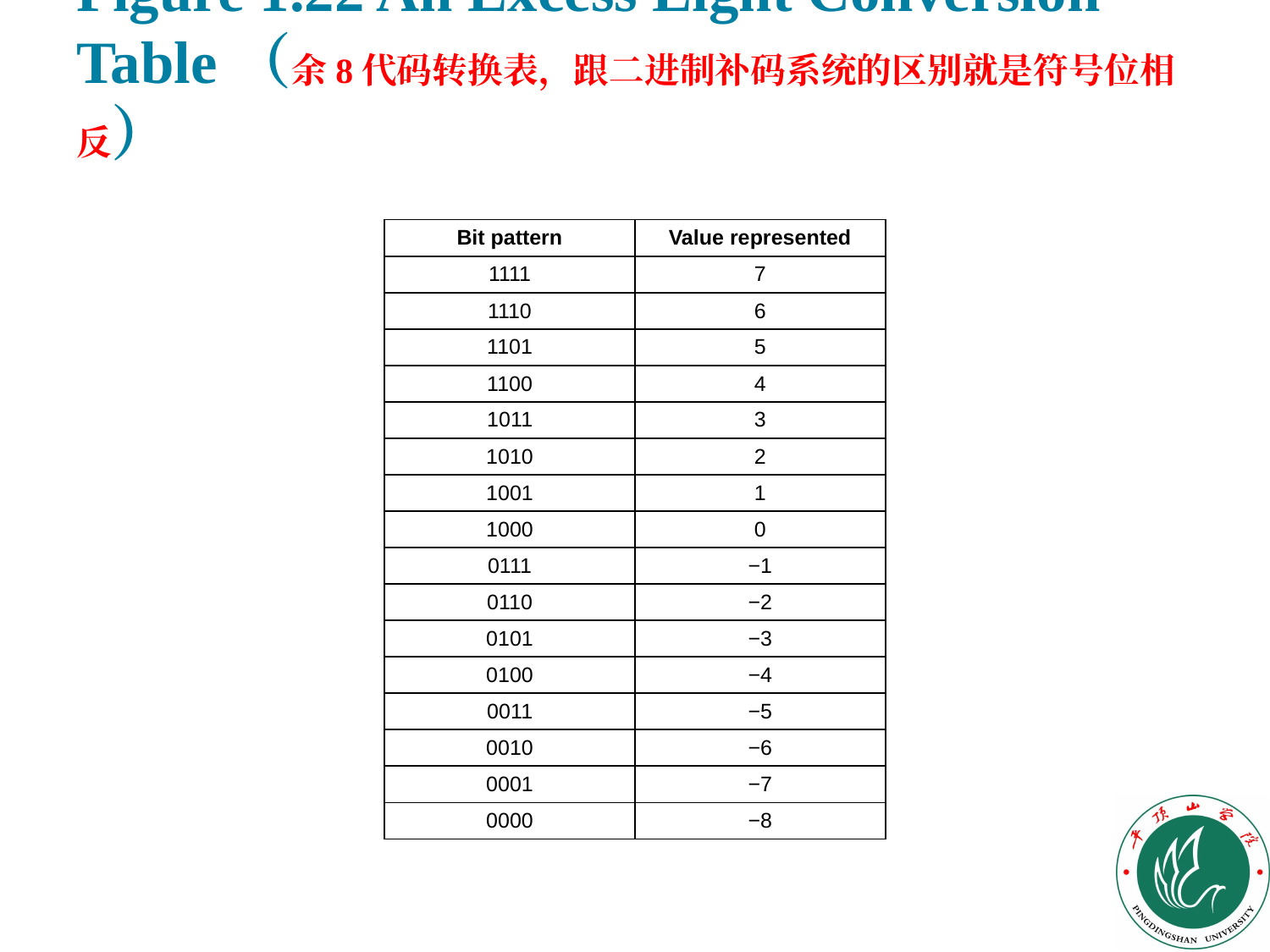

# Figure 1.22 An Excess Eight Conversion Table（余8代码转换表，跟二进制补码系统的区别就是符号位相反）
| Bit pattern | Value represented |
| --- | --- |
| 1111 | 7 |
| 1110 | 6 |
| 1101 | 5 |
| 1100 | 4 |
| 1011 | 3 |
| 1010 | 2 |
| 1001 | 1 |
| 1000 | 0 |
| 0111 | −1 |
| 0110 | −2 |
| 0101 | −3 |
| 0100 | −4 |
| 0011 | −5 |
| 0010 | −6 |
| 0001 | −7 |
| 0000 | −8 |